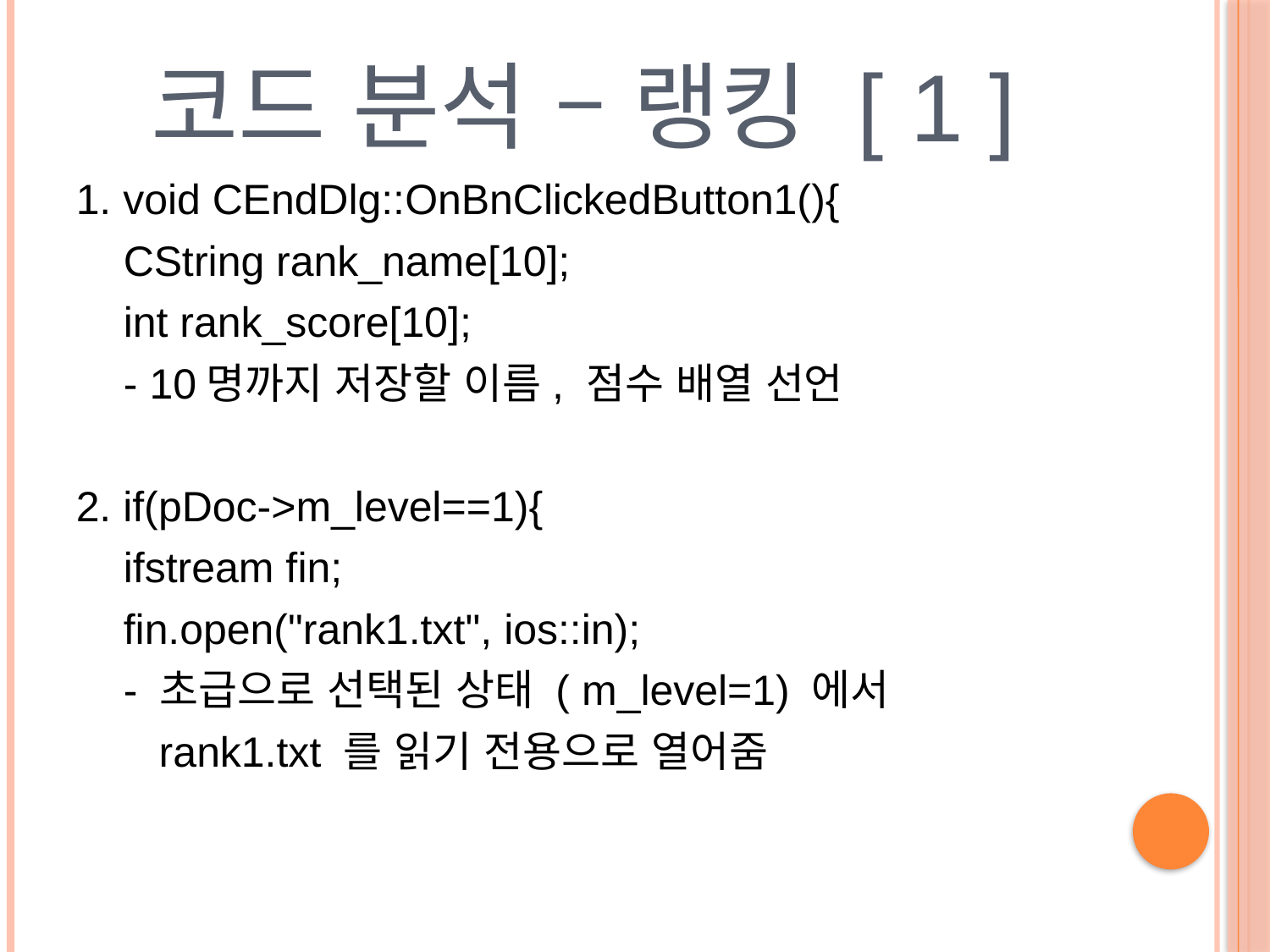

# 코드 분석 – 랭킹 [ 1 ]
1. void CEndDlg::OnBnClickedButton1(){
    CString rank_name[10];
    int rank_score[10];
    - 10명까지 저장할 이름, 점수 배열 선언

2. if(pDoc->m_level==1){
    ifstream fin;
    fin.open("rank1.txt", ios::in);
    - 초급으로 선택된 상태 ( m_level=1) 에서
       rank1.txt 를 읽기 전용으로 열어줌